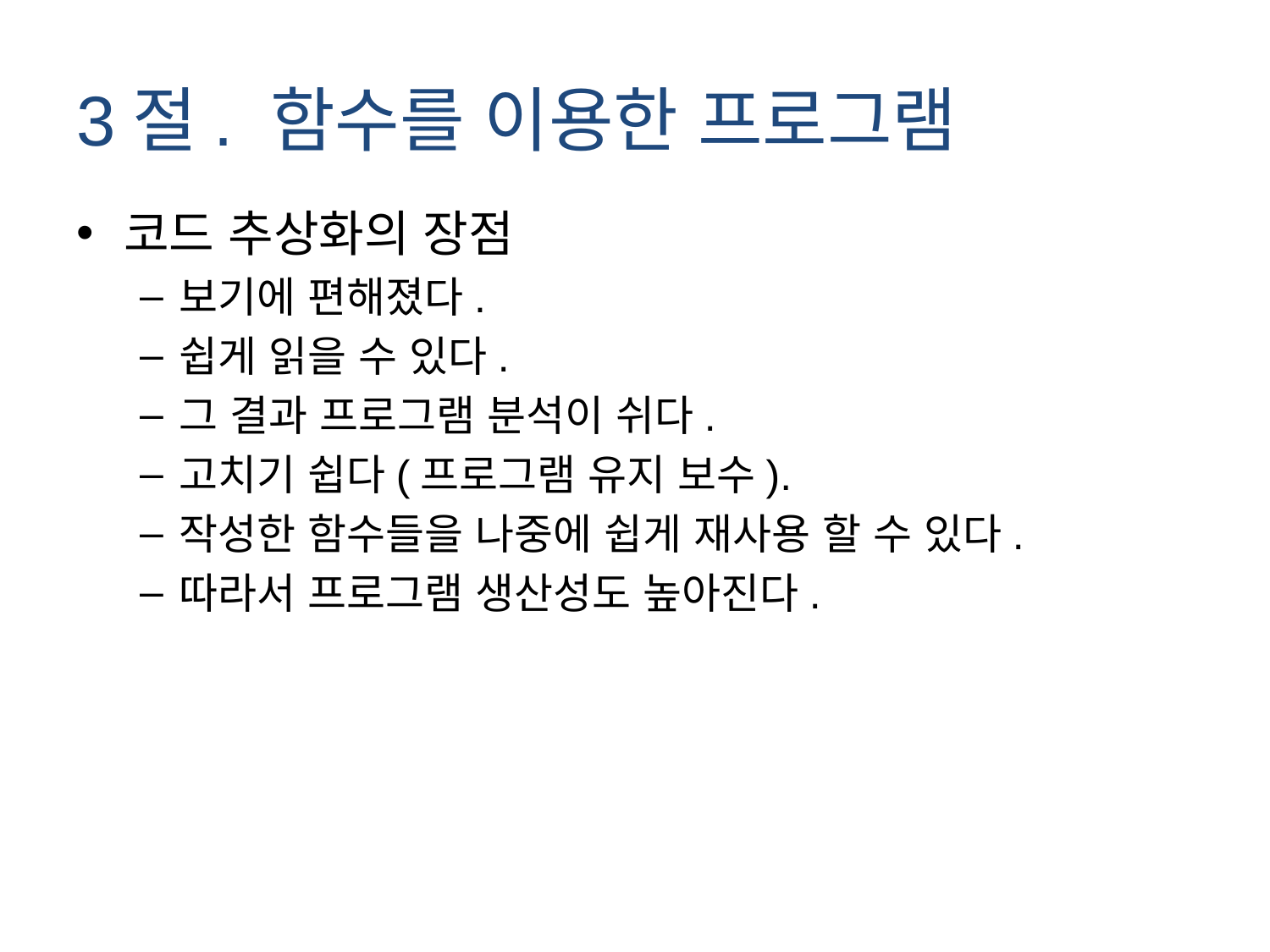

# 3절. 함수를 이용한 프로그램
코드 추상화의 장점
보기에 편해졌다.
쉽게 읽을 수 있다.
그 결과 프로그램 분석이 쉬다.
고치기 쉽다(프로그램 유지 보수).
작성한 함수들을 나중에 쉽게 재사용 할 수 있다.
따라서 프로그램 생산성도 높아진다.